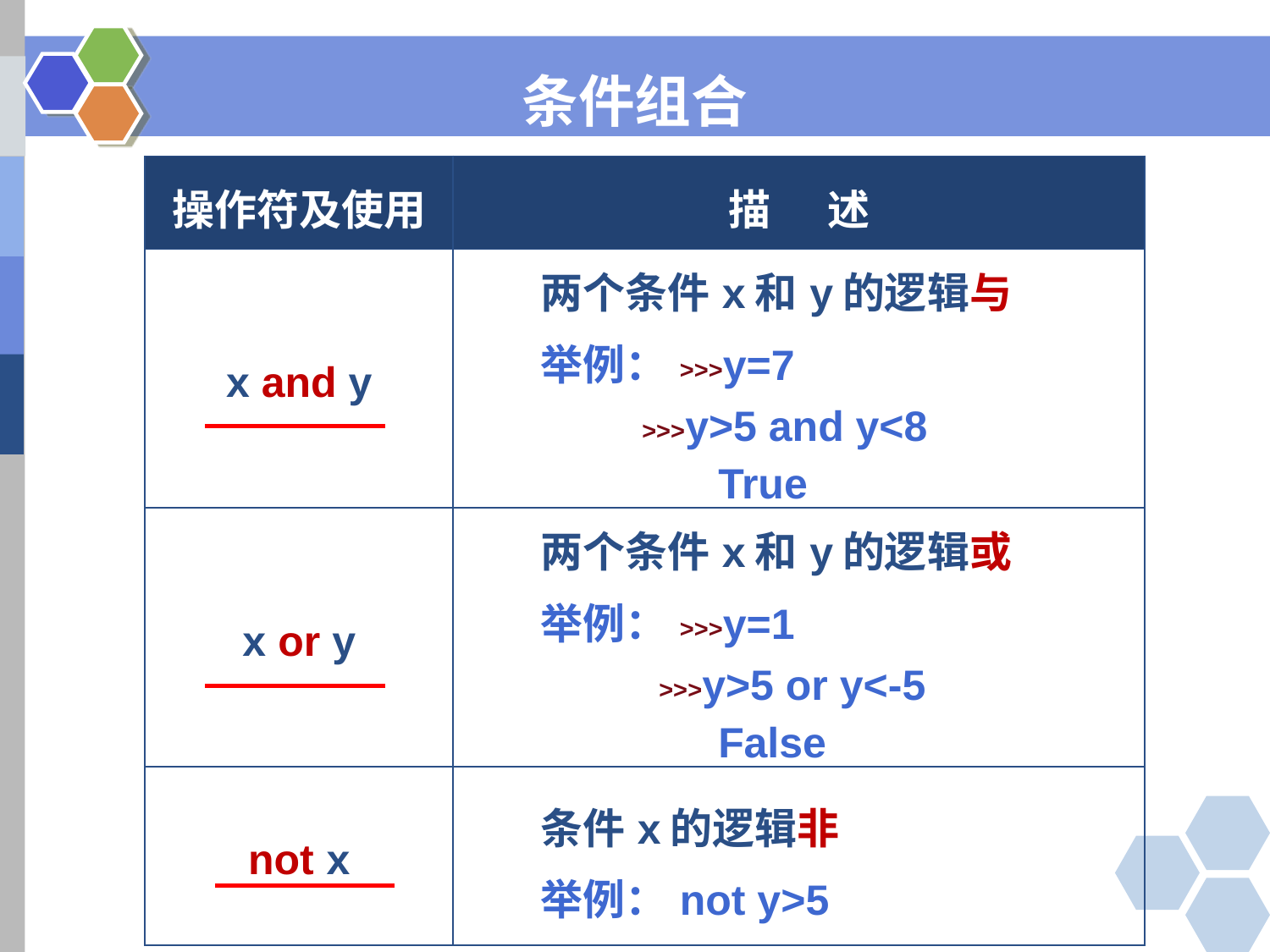

条件组合
| 操作符及使用 | 描 述 |
| --- | --- |
| x and y | 两个条件x和y的逻辑与 举例：>>>y=7 >>>y>5 and y<8 True |
| x or y | 两个条件x和y的逻辑或 举例：>>>y=1 >>>y>5 or y<-5 False |
| not x | 条件x的逻辑非 举例：not y>5 |